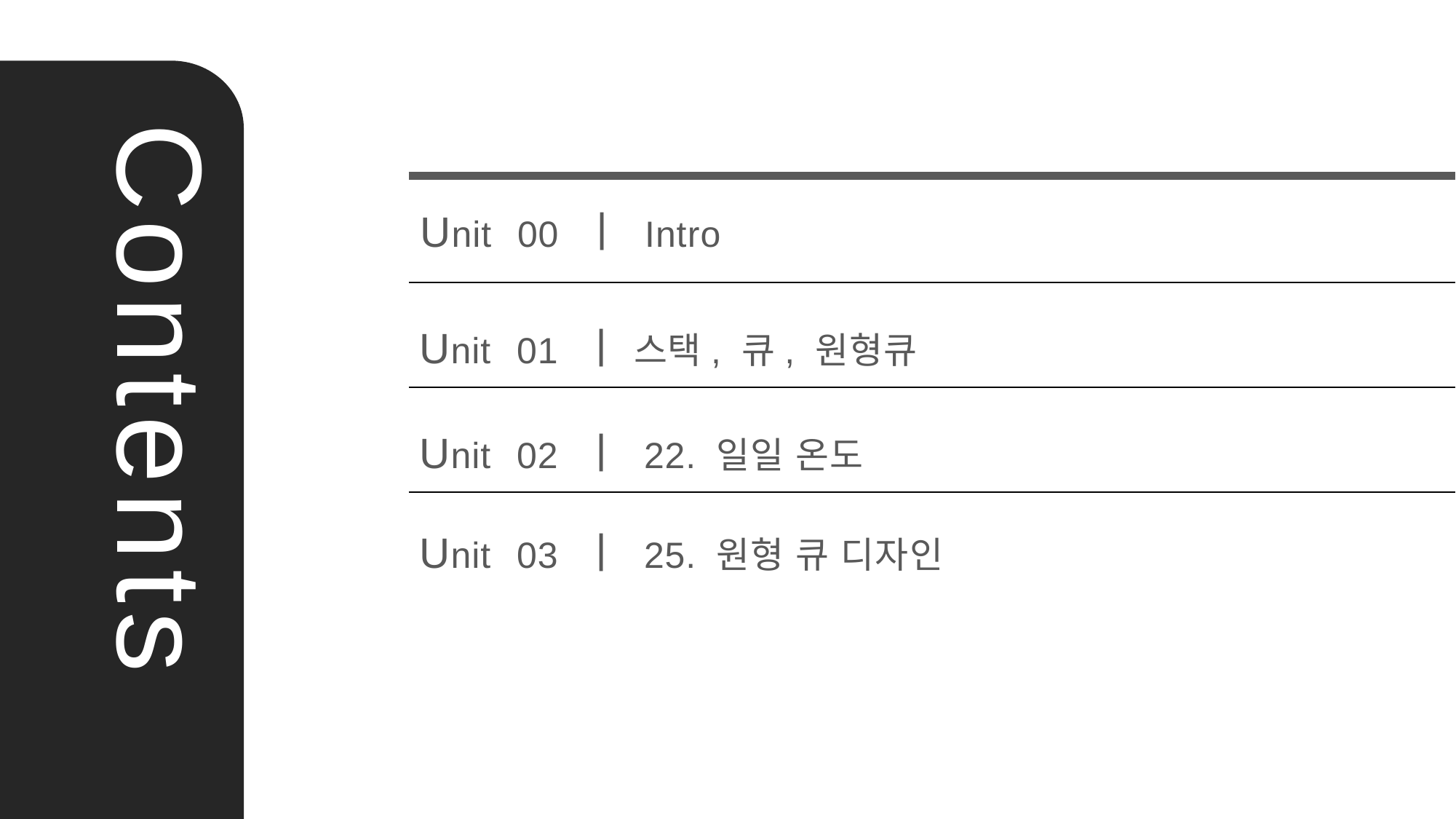

Unit  01 ㅣ 스택, 큐, 원형큐
Unit  02 ㅣ 22. 일일 온도
Unit  03 ㅣ 25. 원형 큐 디자인
Unit  00 ㅣ Intro

Contents